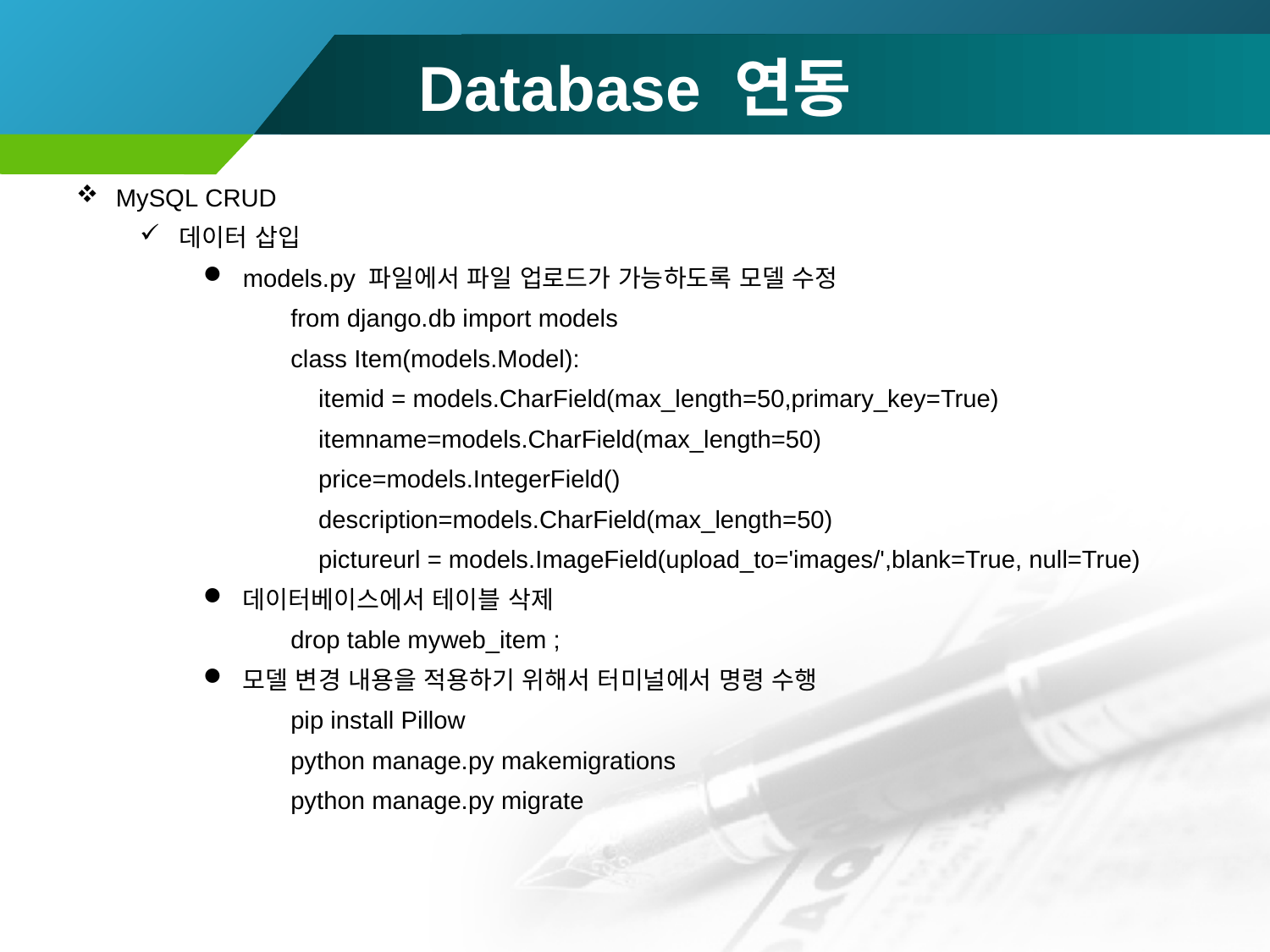

# Database 연동
MySQL CRUD
데이터 삽입
models.py 파일에서 파일 업로드가 가능하도록 모델 수정
from django.db import models
class Item(models.Model):
    itemid = models.CharField(max_length=50,primary_key=True)
    itemname=models.CharField(max_length=50)
    price=models.IntegerField()
    description=models.CharField(max_length=50)
    pictureurl = models.ImageField(upload_to='images/',blank=True, null=True)
데이터베이스에서 테이블 삭제
drop table myweb_item ;
모델 변경 내용을 적용하기 위해서 터미널에서 명령 수행
pip install Pillow
python manage.py makemigrations
python manage.py migrate